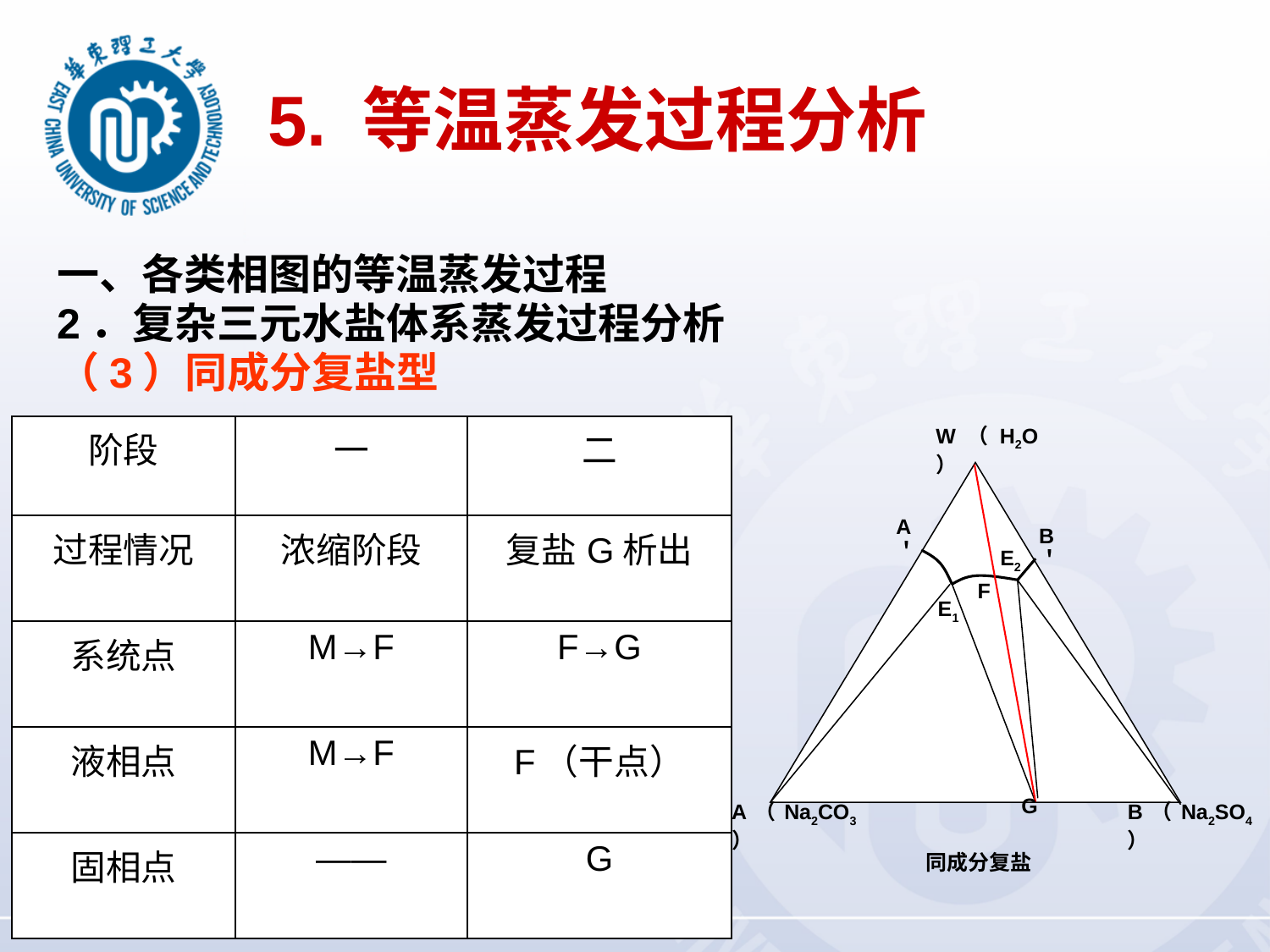

5. 等温蒸发过程分析
一、各类相图的等温蒸发过程
2．复杂三元水盐体系蒸发过程分析
（3）同成分复盐型
| 阶段 | 一 | 二 |
| --- | --- | --- |
| 过程情况 | 浓缩阶段 | 复盐G析出 |
| 系统点 | M→F | F→G |
| 液相点 | M→F | F（干点） |
| 固相点 | —— | G |
W（H2O）

A＇
B＇
E2

F

E1
G
A（Na2CO3）
B（Na2SO4）
同成分复盐